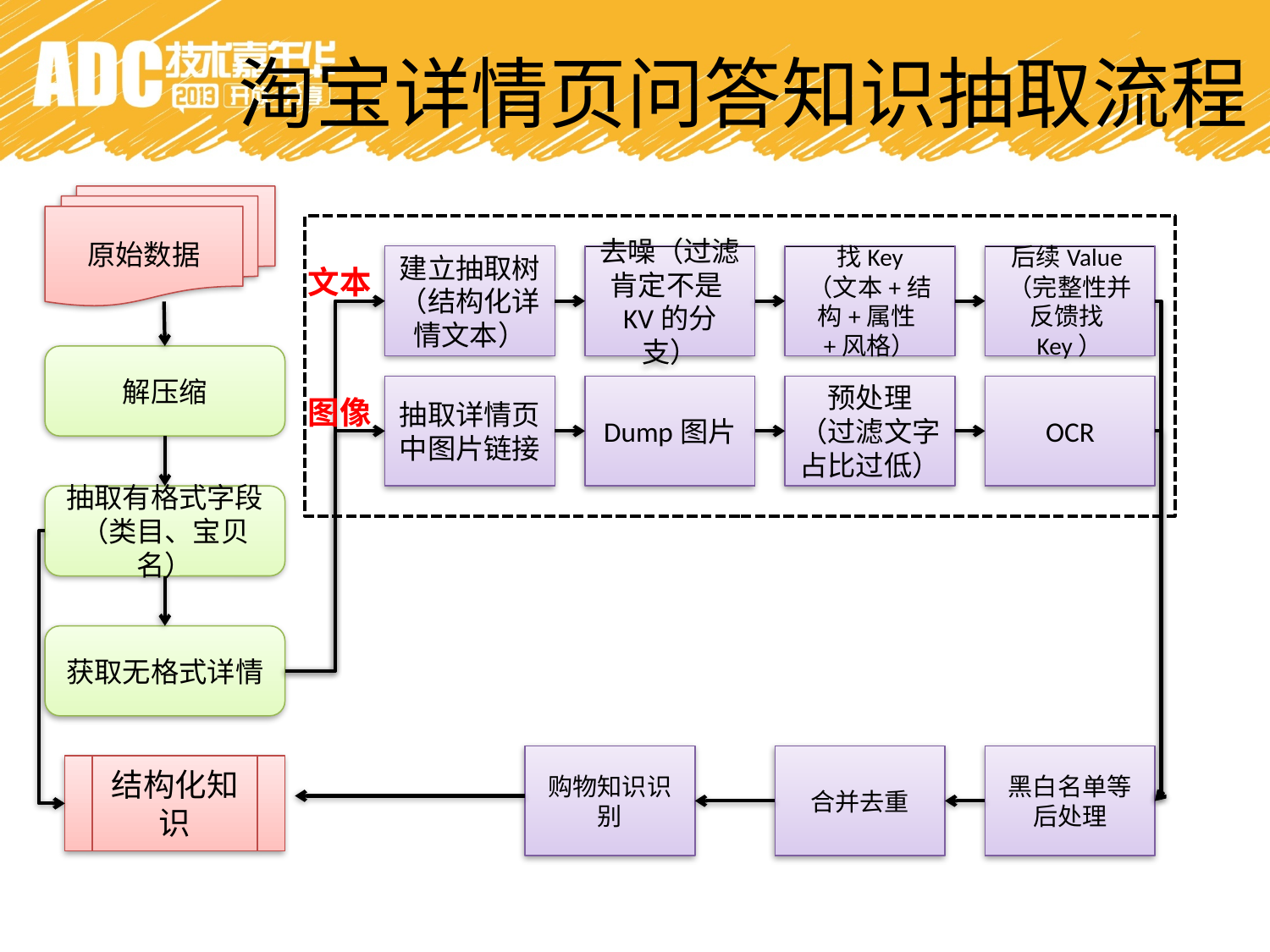

淘宝详情页问答知识抽取流程
原始数据

建立抽取树
（结构化详情文本）
去噪（过滤肯定不是KV的分支）
找Key
（文本+结构+属性+风格）
后续Value（完整性并反馈找Key）
文本
解压缩
抽取详情页中图片链接
Dump图片
预处理
（过滤文字占比过低）
OCR
图像
抽取有格式字段
（类目、宝贝名）
获取无格式详情
购物知识识别
合并去重
黑白名单等后处理
结构化知识